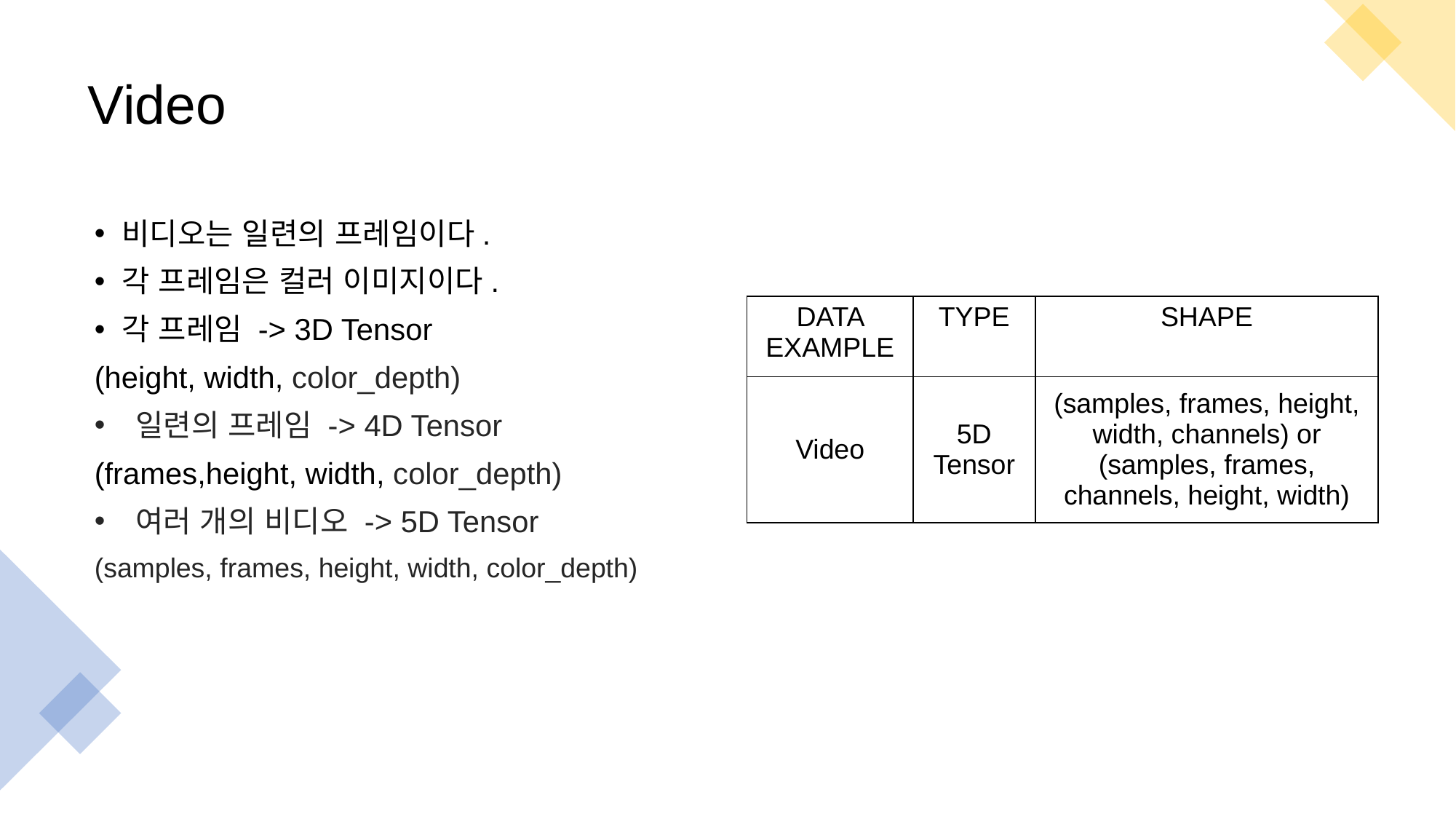

Video
비디오는 일련의 프레임이다.
각 프레임은 컬러 이미지이다.
각 프레임 -> 3D Tensor
(height, width, color_depth)
일련의 프레임 -> 4D Tensor
(frames,height, width, color_depth)
여러 개의 비디오 -> 5D Tensor
(samples, frames, height, width, color_depth)

| DATA EXAMPLE | TYPE | SHAPE |
| --- | --- | --- |
| Video | 5D Tensor | (samples, frames, height, width, channels) or (samples, frames, channels, height, width) |